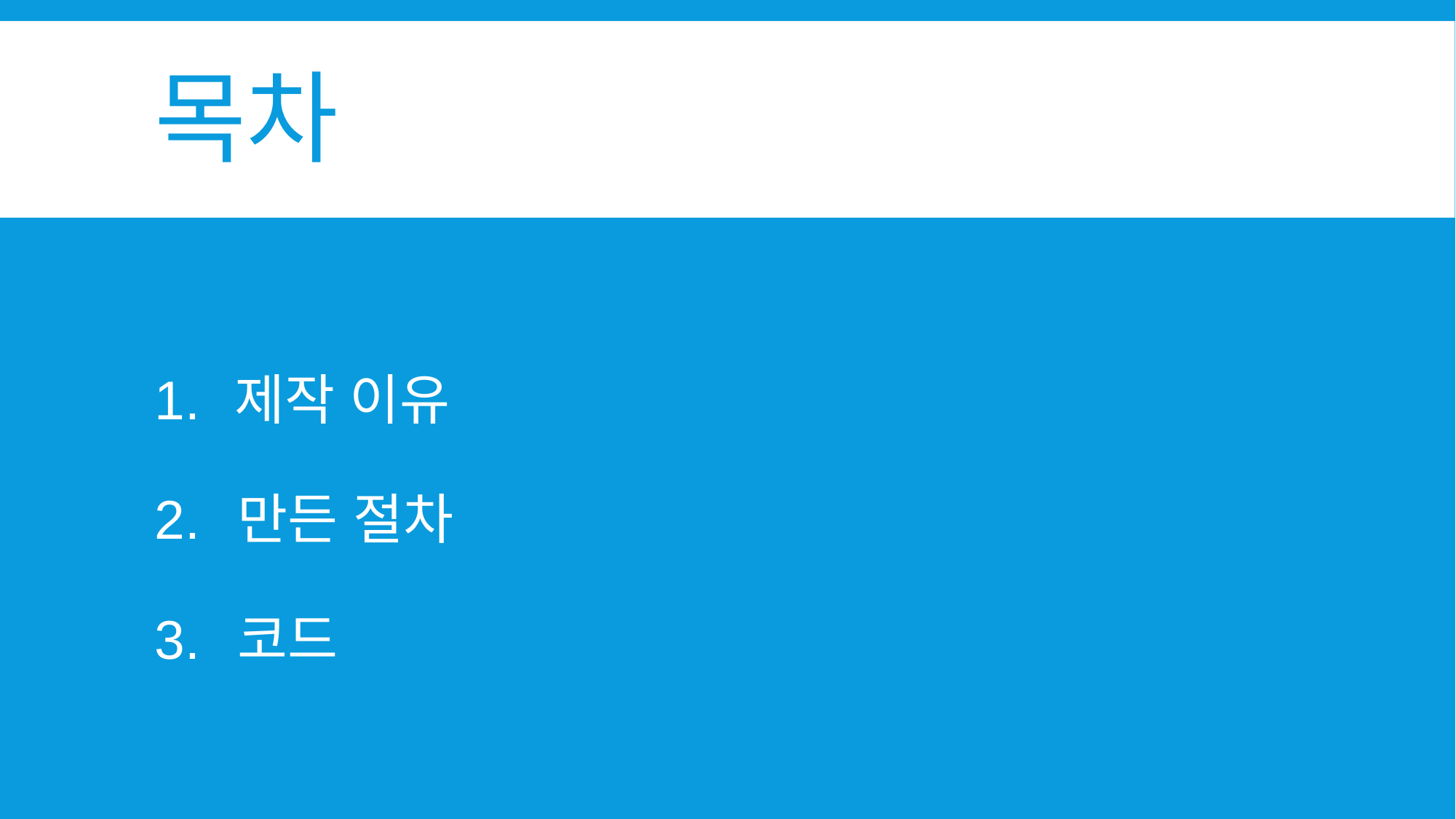

# 목차

 제작 이유
 만든 절차
 코드